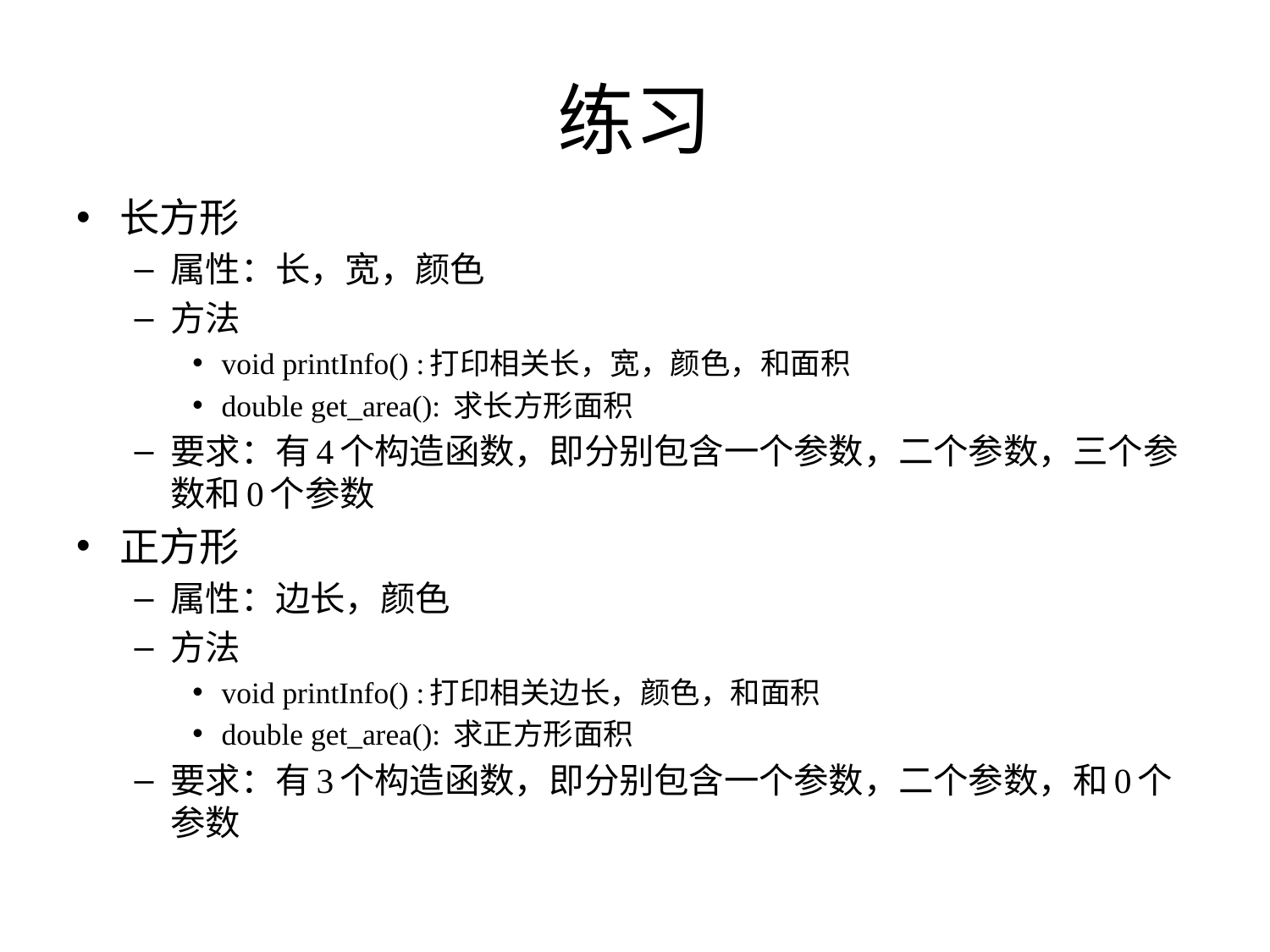

# 练习
长方形
属性：长，宽，颜色
方法
void printInfo() :打印相关长，宽，颜色，和面积
double get_area(): 求长方形面积
要求：有4个构造函数，即分别包含一个参数，二个参数，三个参数和0个参数
正方形
属性：边长，颜色
方法
void printInfo() :打印相关边长，颜色，和面积
double get_area(): 求正方形面积
要求：有3个构造函数，即分别包含一个参数，二个参数，和0个参数